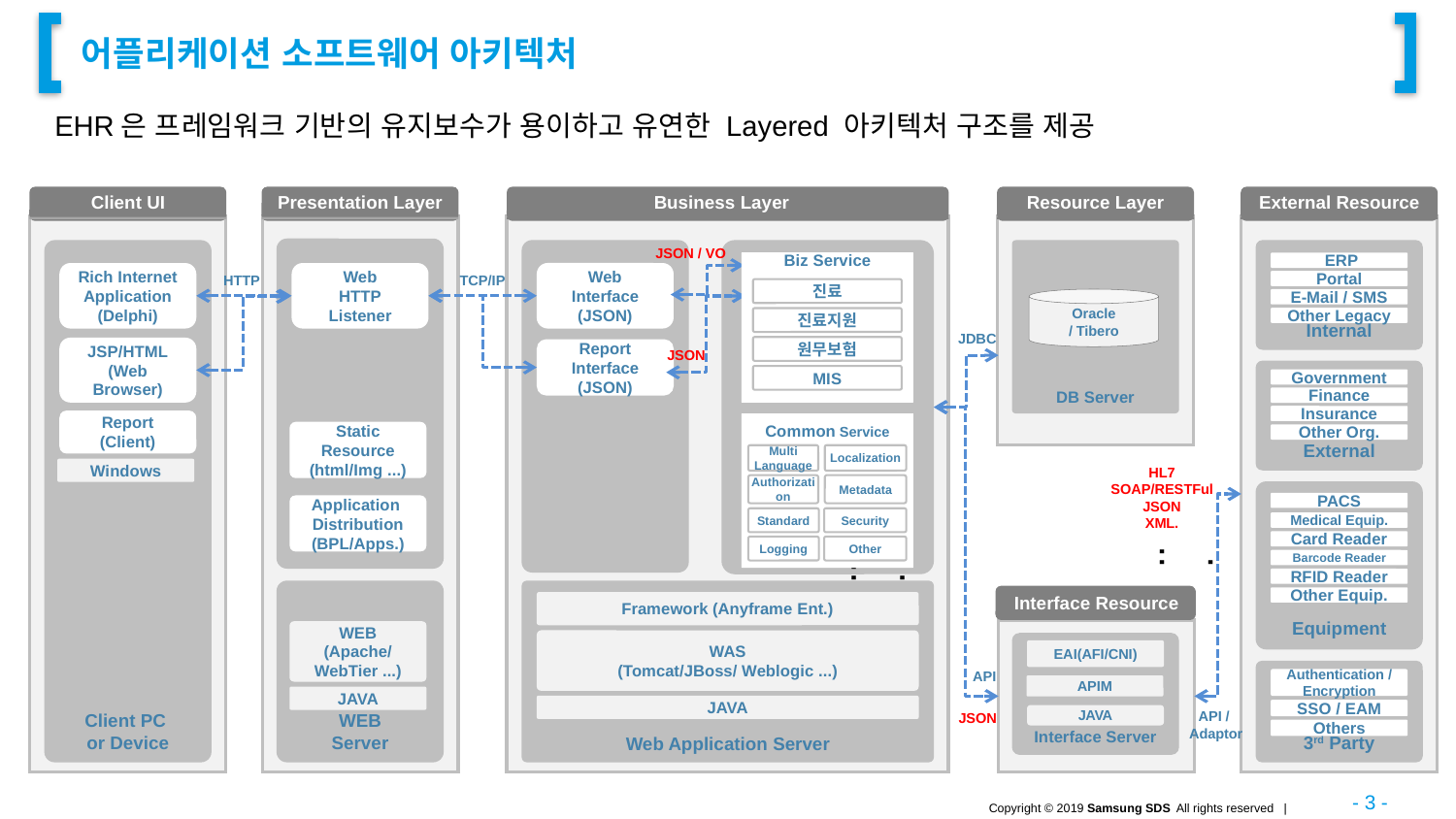

# 어플리케이션 소프트웨어 아키텍처
EHR은 프레임워크 기반의 유지보수가 용이하고 유연한 Layered 아키텍처 구조를 제공

Client UI
Presentation Layer
Business Layer
Resource Layer
External Resource

DB Server
Internal
 ERP
Portal
E-Mail / SMS
Other Legacy
External
Government
Finance
Insurance
Other Org.
Equipment
PACS
Medical Equip.
Card Reader
Barcode Reader
RFID Reader
Other Equip.
3rd Party
Authentication /Encryption
SSO / EAM
Others
Client PC
or Device
JSON / VO
Biz Service

진료
진료지원
원무보험
MIS
Common Service

Multi Language
Localization
Authorization
Metadata
Standard
Security
Logging
Other
Web Interface
(JSON)
Rich Internet
Application
(Delphi)
Web
HTTP
Listener
HTTP
TCP/IP
Oracle
/ Tibero
JDBC
JSP/HTML
(Web Browser)
Report Interface
(JSON)
JSON
Report
(Client)
Static Resource
(html/Img ...)
Windows
HL7
SOAP/RESTFul
JSON
XML.
Application
Distribution
(BPL/Apps.)
...
...

Web Application Server
WEB
Server

Interface Resource
Framework (Anyframe Ent.)
WAS
(Tomcat/JBoss/ Weblogic ...)
JAVA

WEB
(Apache/
WebTier ...)
Interface Server
EAI(AFI/CNI)
JAVA
API
APIM
JAVA
API /
Adaptor
JSON